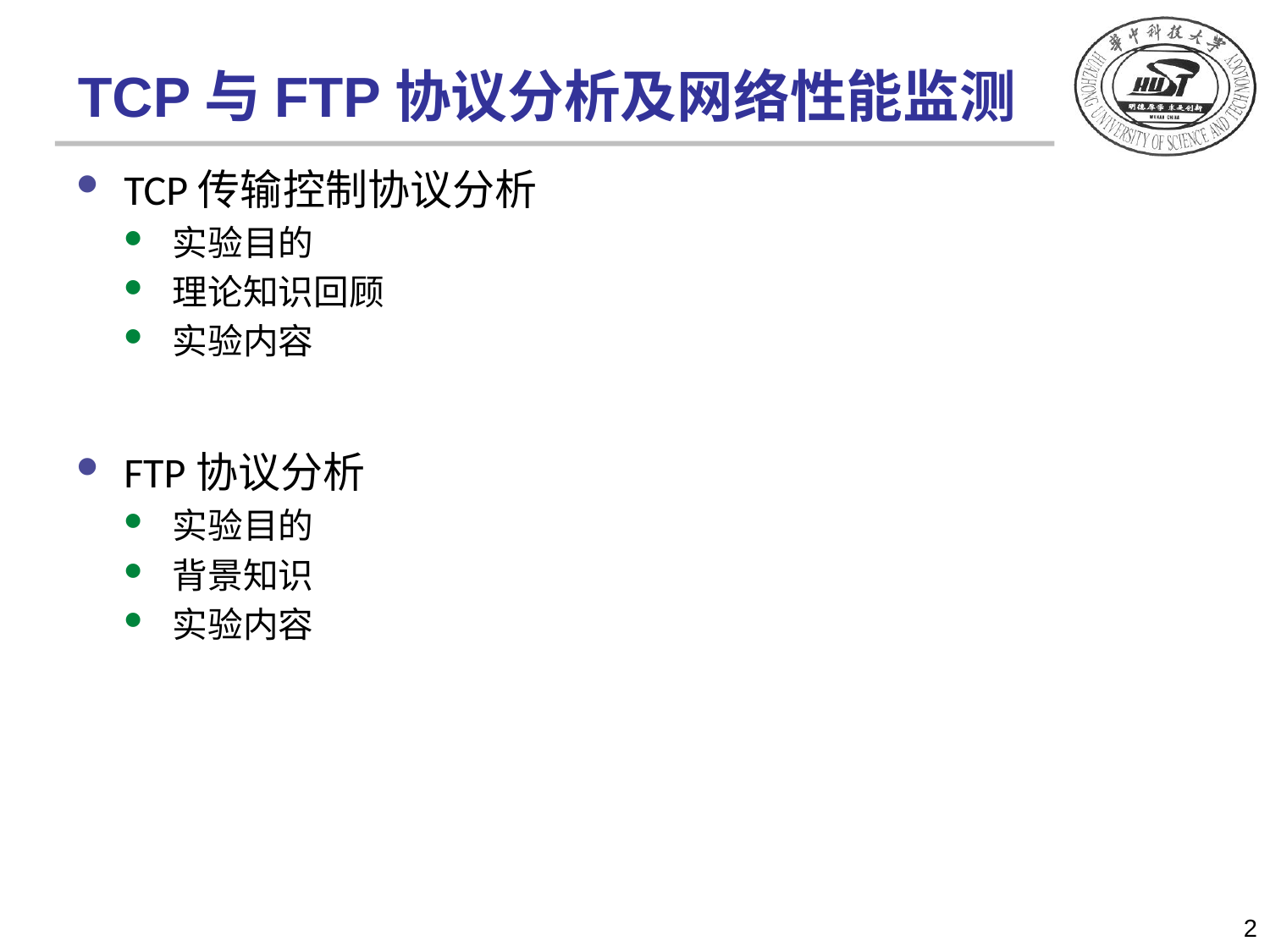

# TCP与FTP协议分析及网络性能监测
TCP传输控制协议分析
实验目的
理论知识回顾
实验内容

FTP协议分析
实验目的
背景知识
实验内容

2